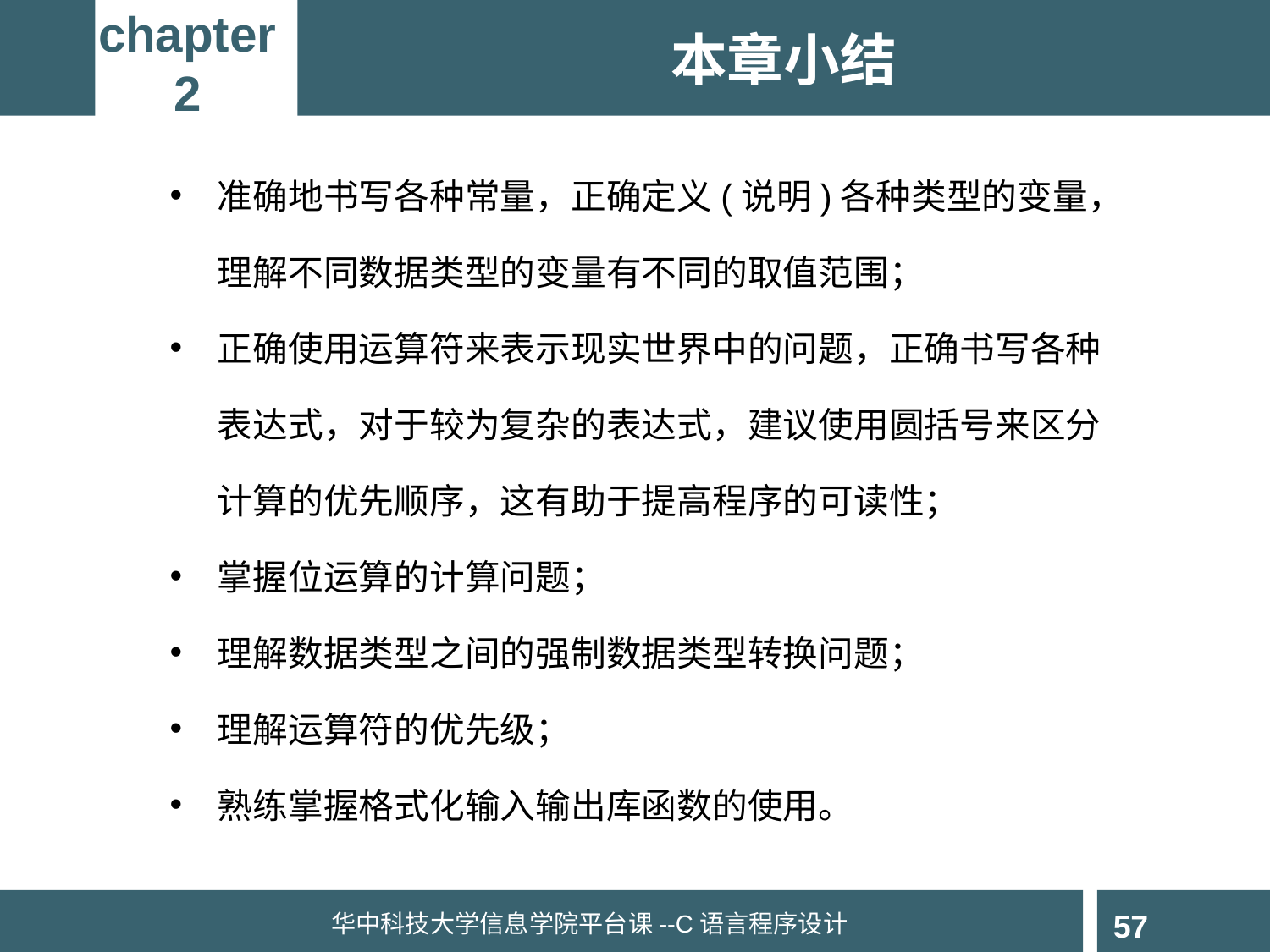

chapter
2
本章小结
准确地书写各种常量，正确定义(说明)各种类型的变量，理解不同数据类型的变量有不同的取值范围；
正确使用运算符来表示现实世界中的问题，正确书写各种表达式，对于较为复杂的表达式，建议使用圆括号来区分计算的优先顺序，这有助于提高程序的可读性；
掌握位运算的计算问题；
理解数据类型之间的强制数据类型转换问题；
理解运算符的优先级；
熟练掌握格式化输入输出库函数的使用。